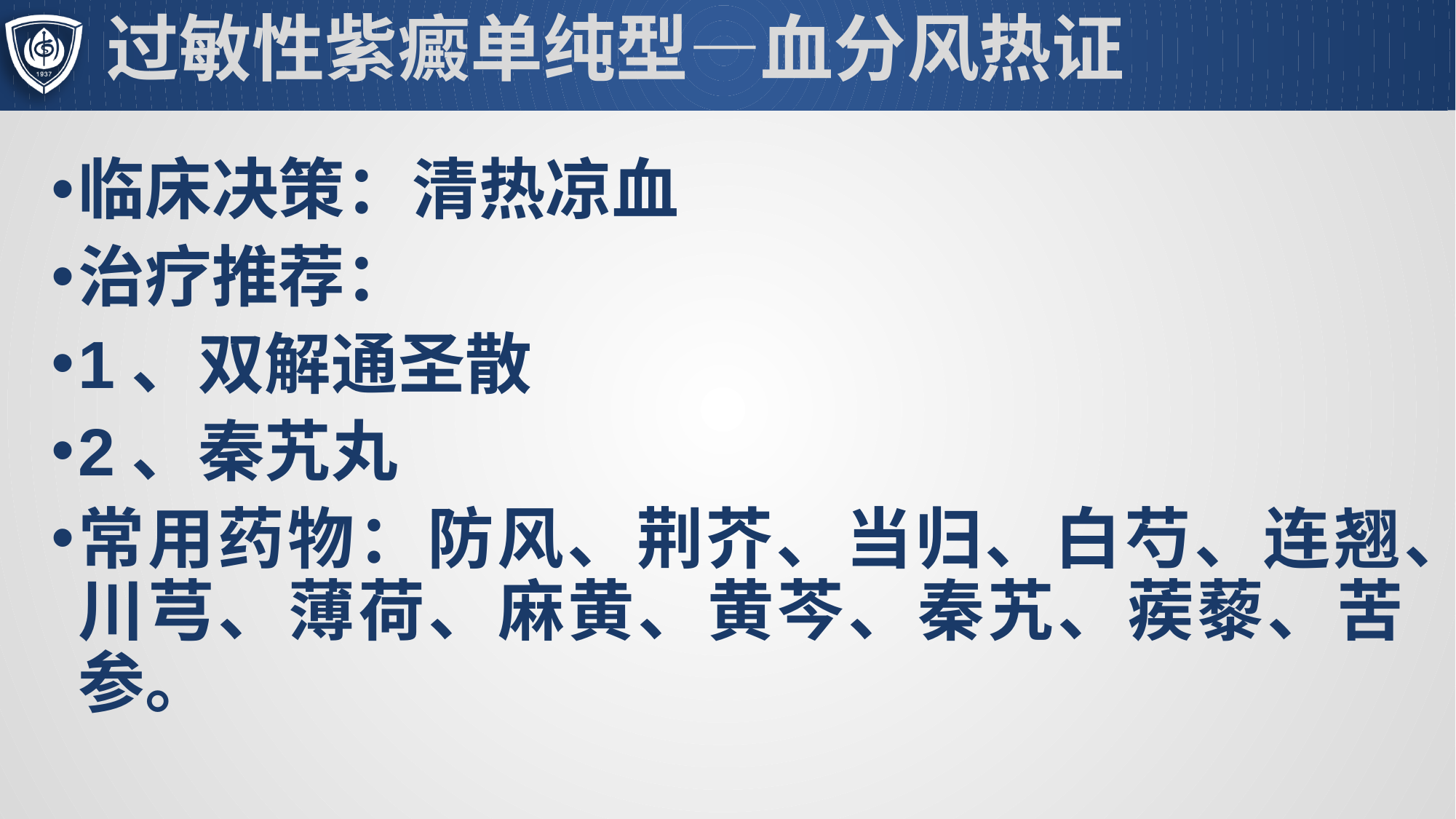

# 过敏性紫癜单纯型—血分风热证
临床决策：清热凉血
治疗推荐：
1、双解通圣散
2、秦艽丸
常用药物：防风、荆芥、当归、白芍、连翘、川芎、薄荷、麻黄、黄芩、秦艽、蒺藜、苦参。